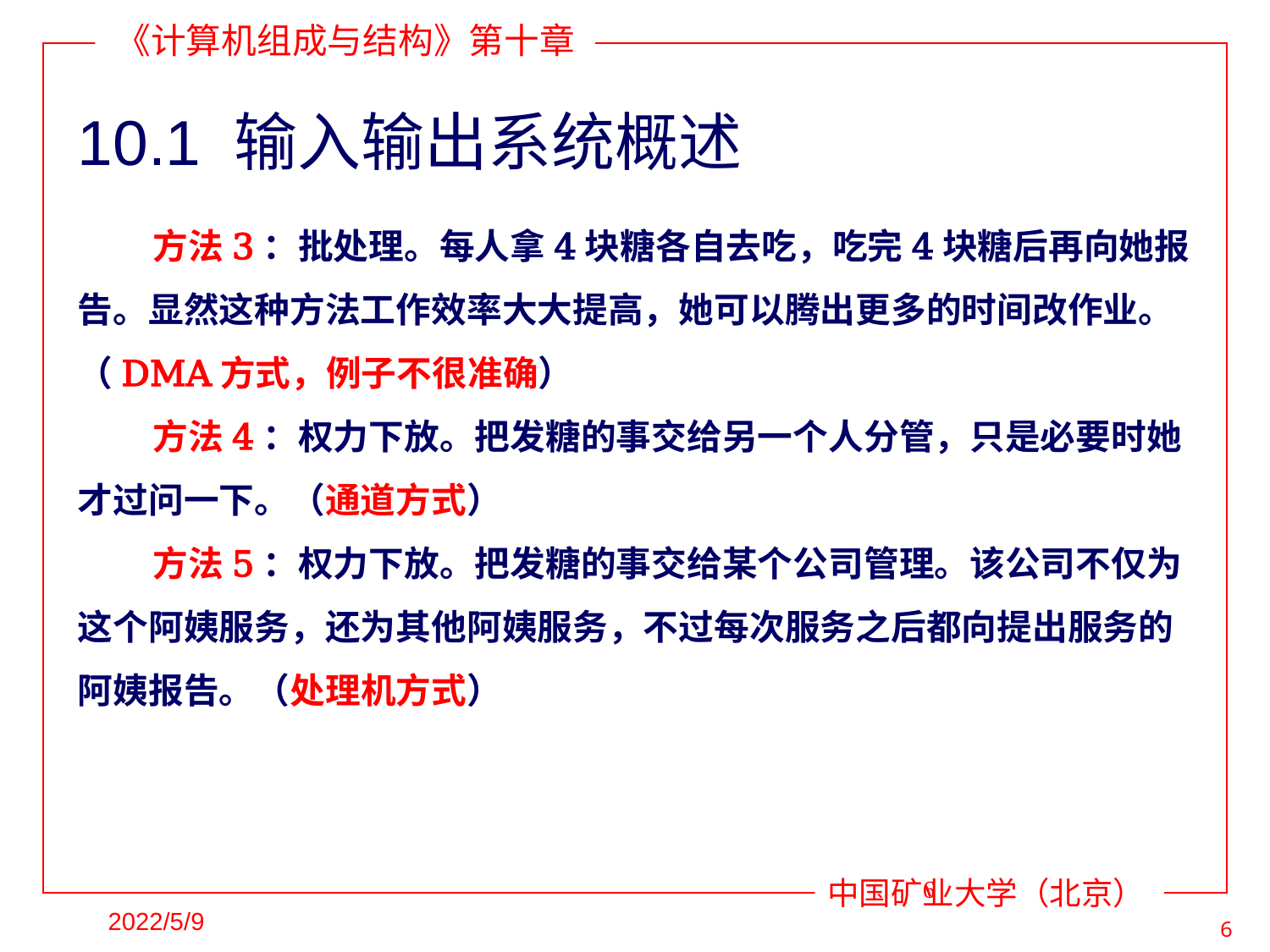

# 10.1 输入输出系统概述
方法3：批处理。每人拿4块糖各自去吃，吃完4块糖后再向她报告。显然这种方法工作效率大大提高，她可以腾出更多的时间改作业。（DMA方式，例子不很准确）
方法4：权力下放。把发糖的事交给另一个人分管，只是必要时她才过问一下。（通道方式）
方法5：权力下放。把发糖的事交给某个公司管理。该公司不仅为这个阿姨服务，还为其他阿姨服务，不过每次服务之后都向提出服务的阿姨报告。（处理机方式）

6
2022/5/9